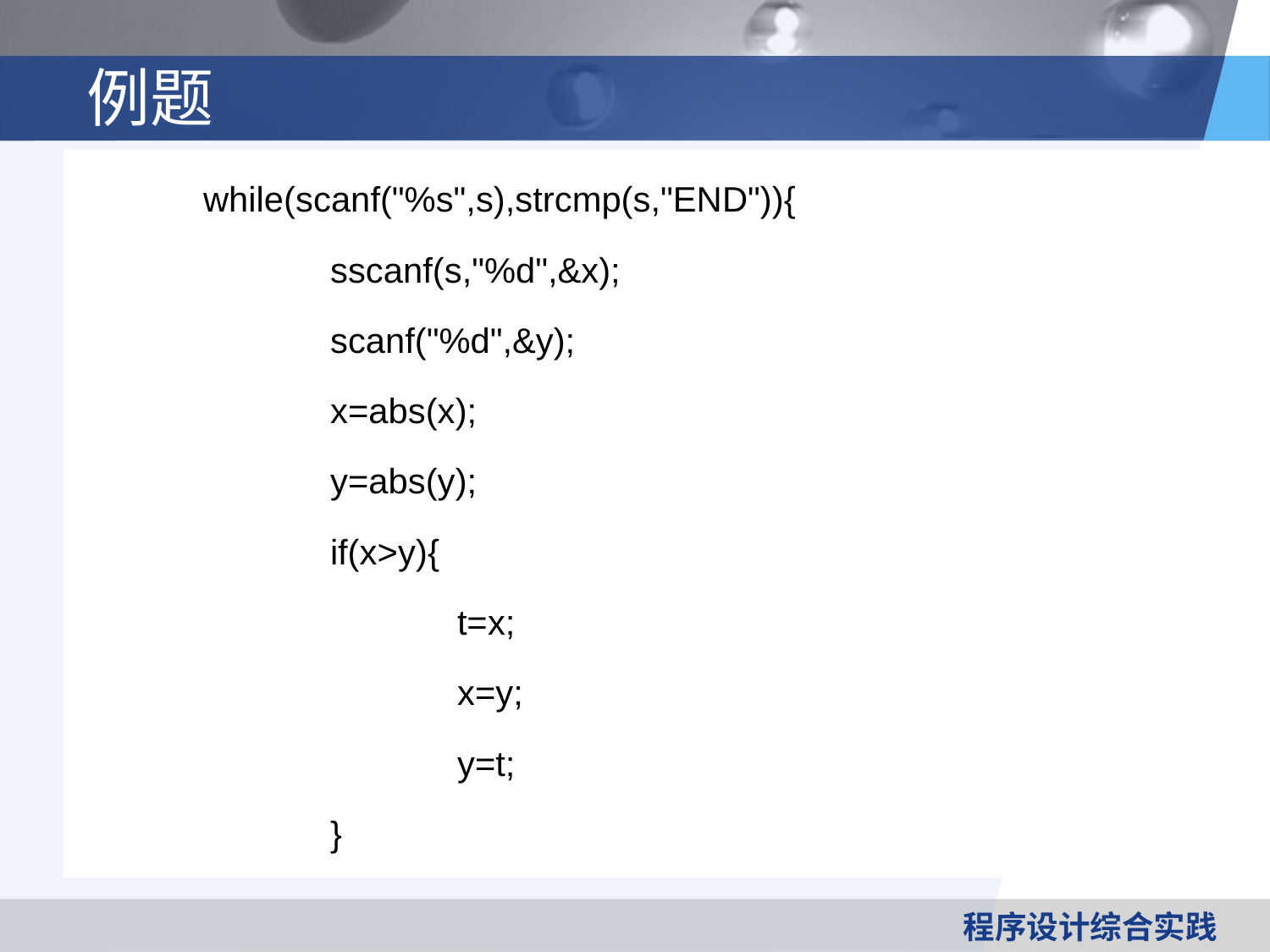

# 例题
	while(scanf("%s",s),strcmp(s,"END")){
		sscanf(s,"%d",&x);
		scanf("%d",&y);
		x=abs(x);
		y=abs(y);
		if(x>y){
			t=x;
			x=y;
			y=t;
		}